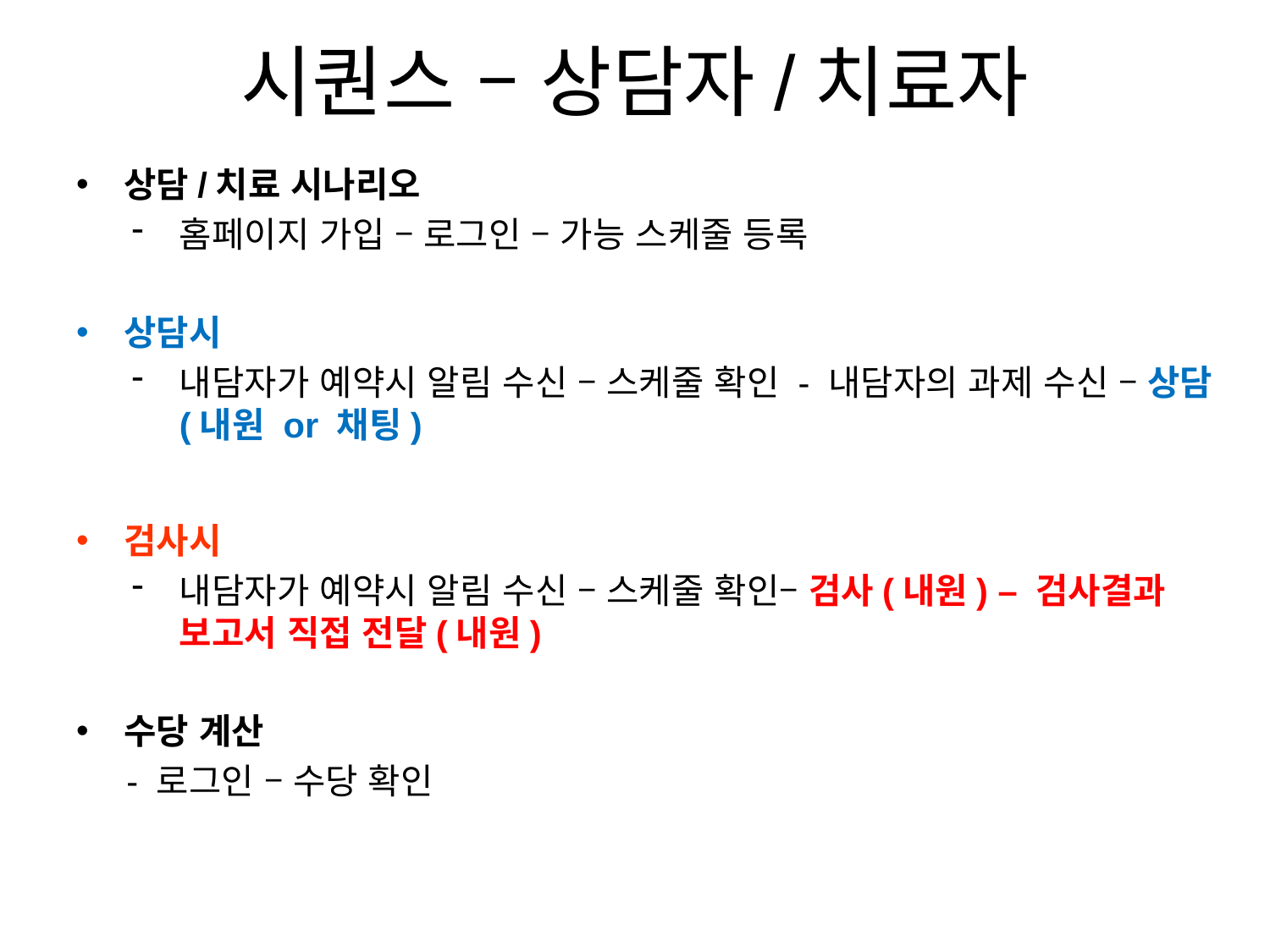

# 시퀀스 – 상담자/치료자
상담/치료 시나리오
홈페이지 가입 – 로그인 – 가능 스케줄 등록

상담시
내담자가 예약시 알림 수신 – 스케줄 확인 - 내담자의 과제 수신 – 상담(내원 or 채팅)

검사시
내담자가 예약시 알림 수신 – 스케줄 확인– 검사(내원) – 검사결과 보고서 직접 전달(내원)

수당 계산
- 로그인 – 수당 확인